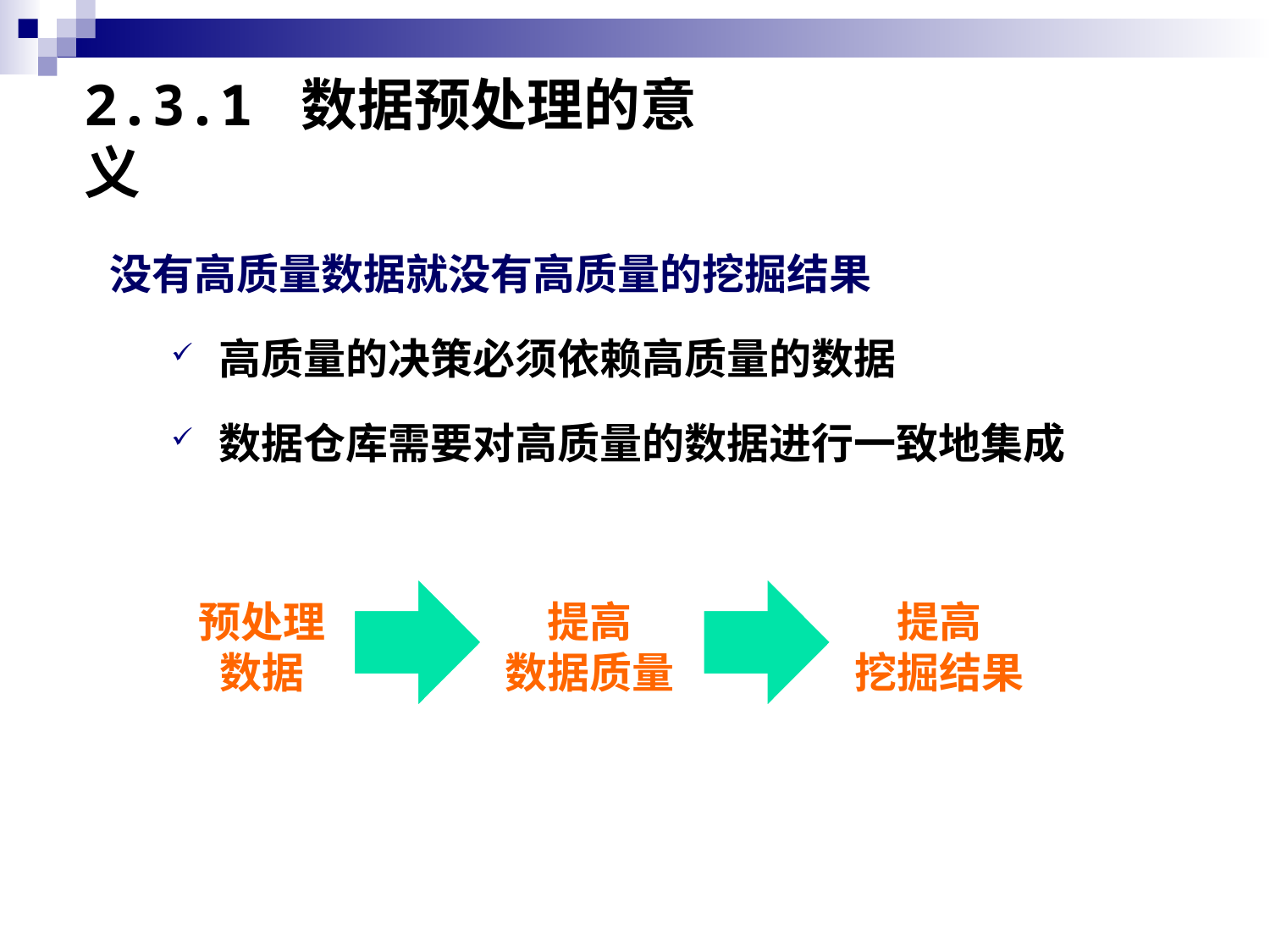

2.3.1 数据预处理的意义
没有高质量数据就没有高质量的挖掘结果
高质量的决策必须依赖高质量的数据
数据仓库需要对高质量的数据进行一致地集成

预处理
数据
提高
数据质量
提高
挖掘结果